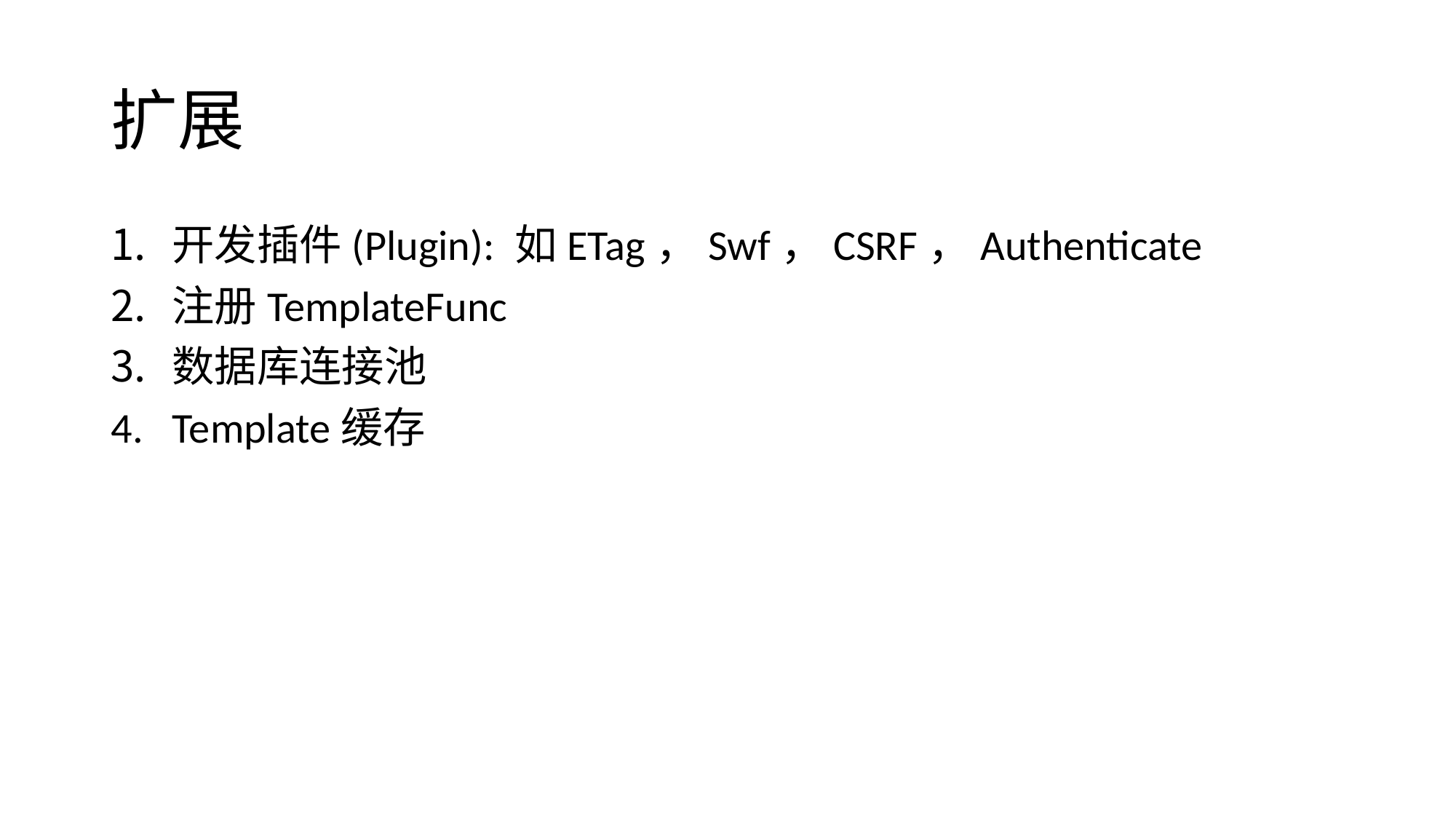

# 扩展
开发插件(Plugin): 如ETag，Swf，CSRF，Authenticate
注册TemplateFunc
数据库连接池
Template缓存